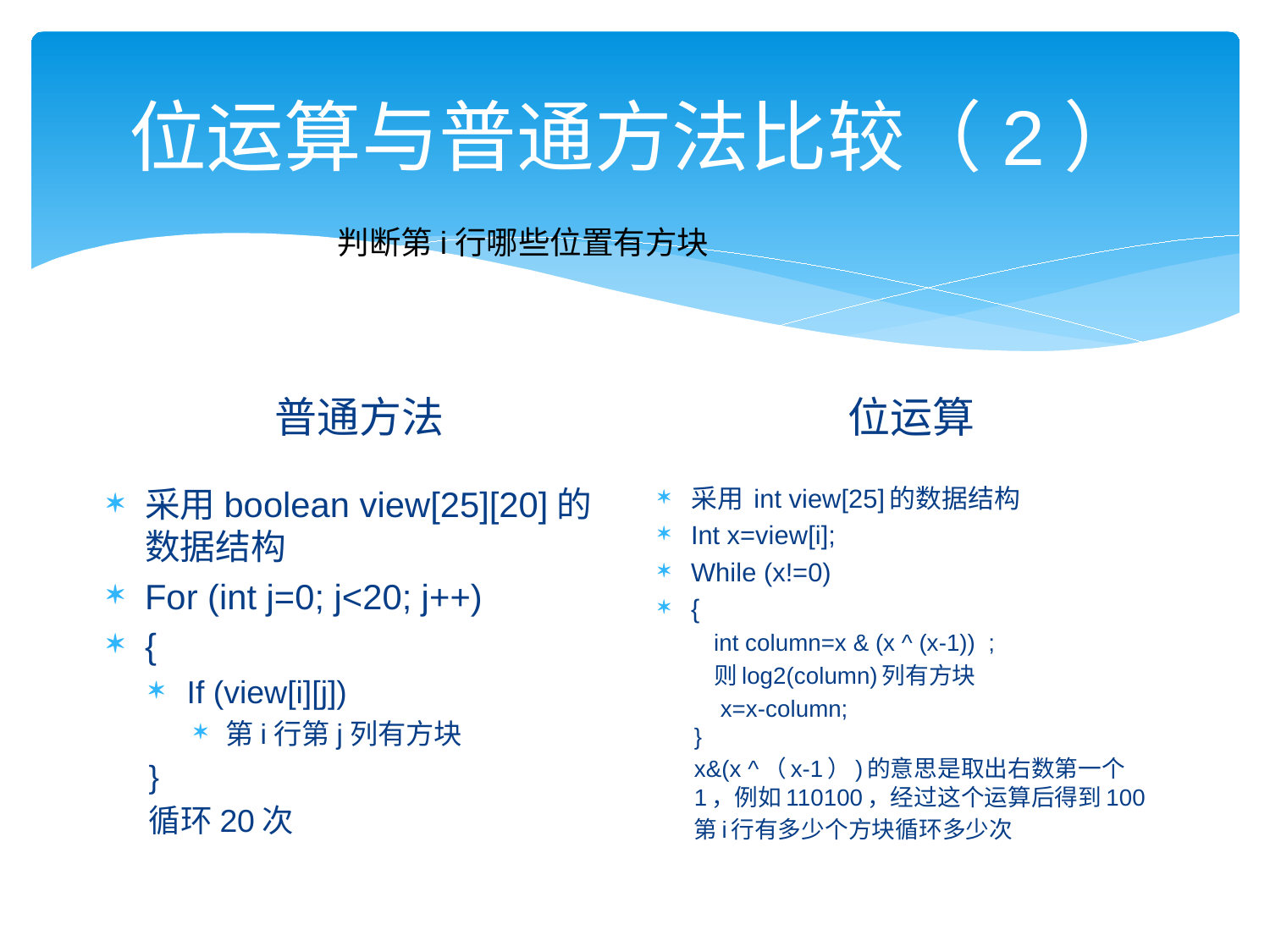

# 位运算与普通方法比较（2）
判断第i行哪些位置有方块
位运算
普通方法
采用boolean view[25][20]的数据结构
For (int j=0; j<20; j++)
{
If (view[i][j])
第i行第j列有方块
}
循环20次
采用 int view[25]的数据结构
Int x=view[i];
While (x!=0)
{
   int column=x & (x ^ (x-1))  ;
   则log2(column)列有方块
    x=x-column;
}
x&(x ^（x-1）)的意思是取出右数第一个1，例如110100，经过这个运算后得到100
第i行有多少个方块循环多少次